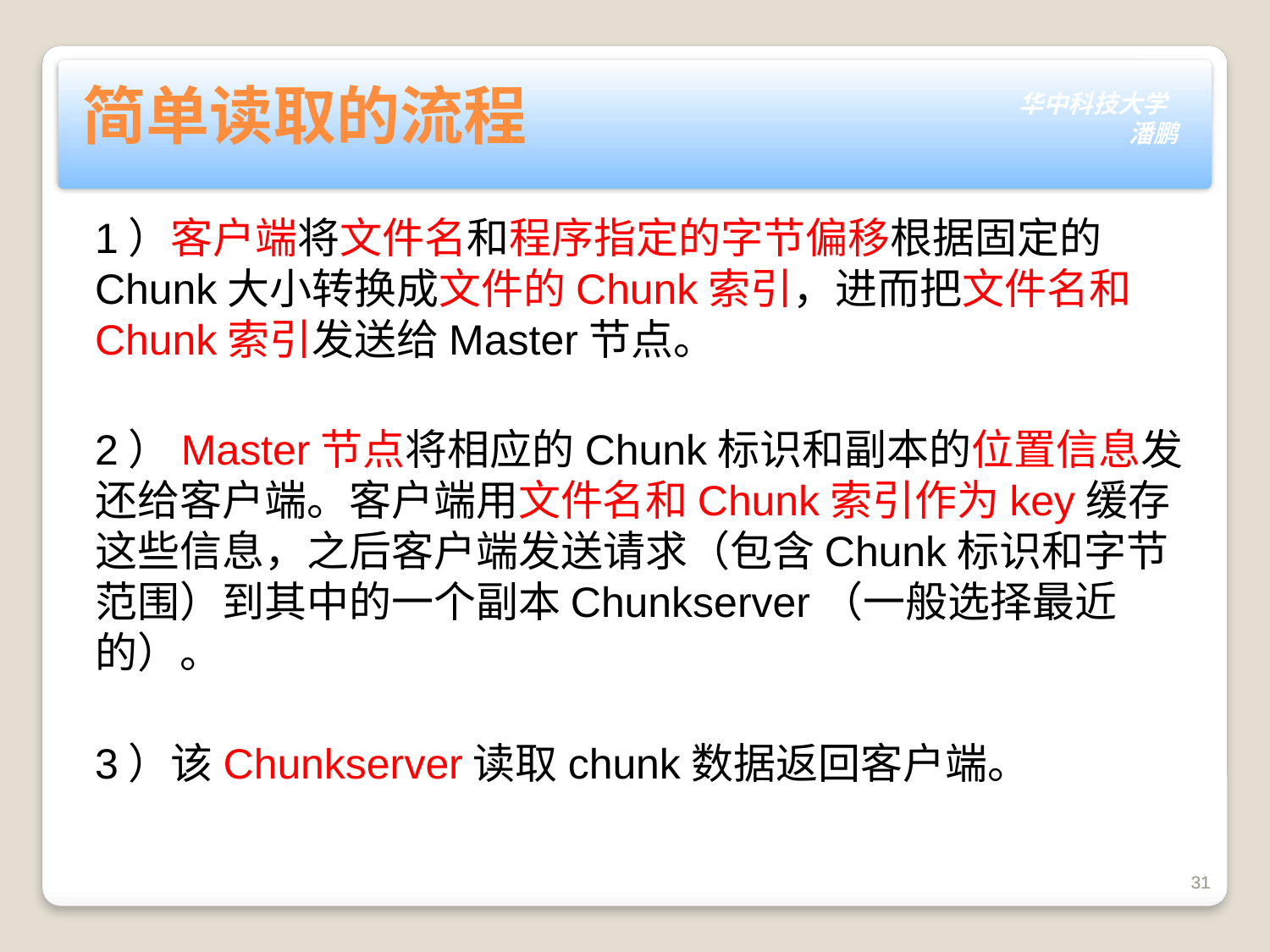

简单读取的流程
1）客户端将文件名和程序指定的字节偏移根据固定的Chunk大小转换成文件的Chunk索引，进而把文件名和Chunk索引发送给Master节点。

2）Master节点将相应的Chunk标识和副本的位置信息发还给客户端。客户端用文件名和Chunk索引作为key缓存这些信息，之后客户端发送请求（包含Chunk标识和字节范围）到其中的一个副本Chunkserver（一般选择最近的）。

3）该Chunkserver读取chunk数据返回客户端。
31
31